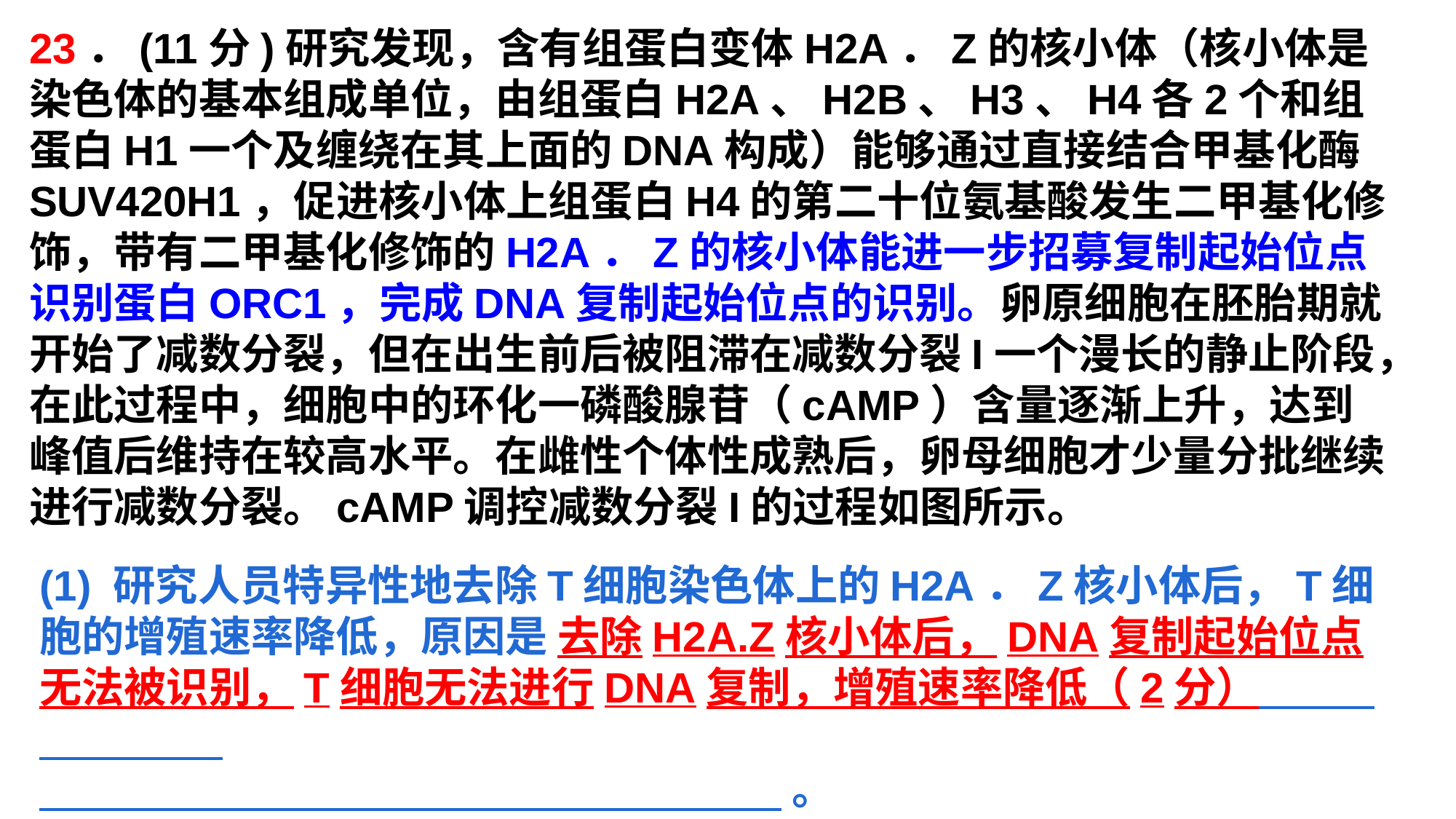

23．(11分)研究发现，含有组蛋白变体H2A．Z的核小体（核小体是染色体的基本组成单位，由组蛋白H2A、H2B、H3、H4各2个和组蛋白H1一个及缠绕在其上面的DNA构成）能够通过直接结合甲基化酶SUV420H1，促进核小体上组蛋白H4的第二十位氨基酸发生二甲基化修饰，带有二甲基化修饰的H2A．Z的核小体能进一步招募复制起始位点识别蛋白ORC1，完成DNA复制起始位点的识别。卵原细胞在胚胎期就开始了减数分裂，但在出生前后被阻滞在减数分裂I一个漫长的静止阶段，在此过程中，细胞中的环化一磷酸腺苷（cAMP）含量逐渐上升，达到峰值后维持在较高水平。在雌性个体性成熟后，卵母细胞才少量分批继续进行减数分裂。cAMP调控减数分裂I的过程如图所示。
(1) 研究人员特异性地去除T细胞染色体上的H2A．Z核小体后，T细胞的增殖速率降低，原因是 去除H2A.Z核小体后，DNA复制起始位点无法被识别，T细胞无法进行DNA复制，增殖速率降低（2分）                                                                                                             。